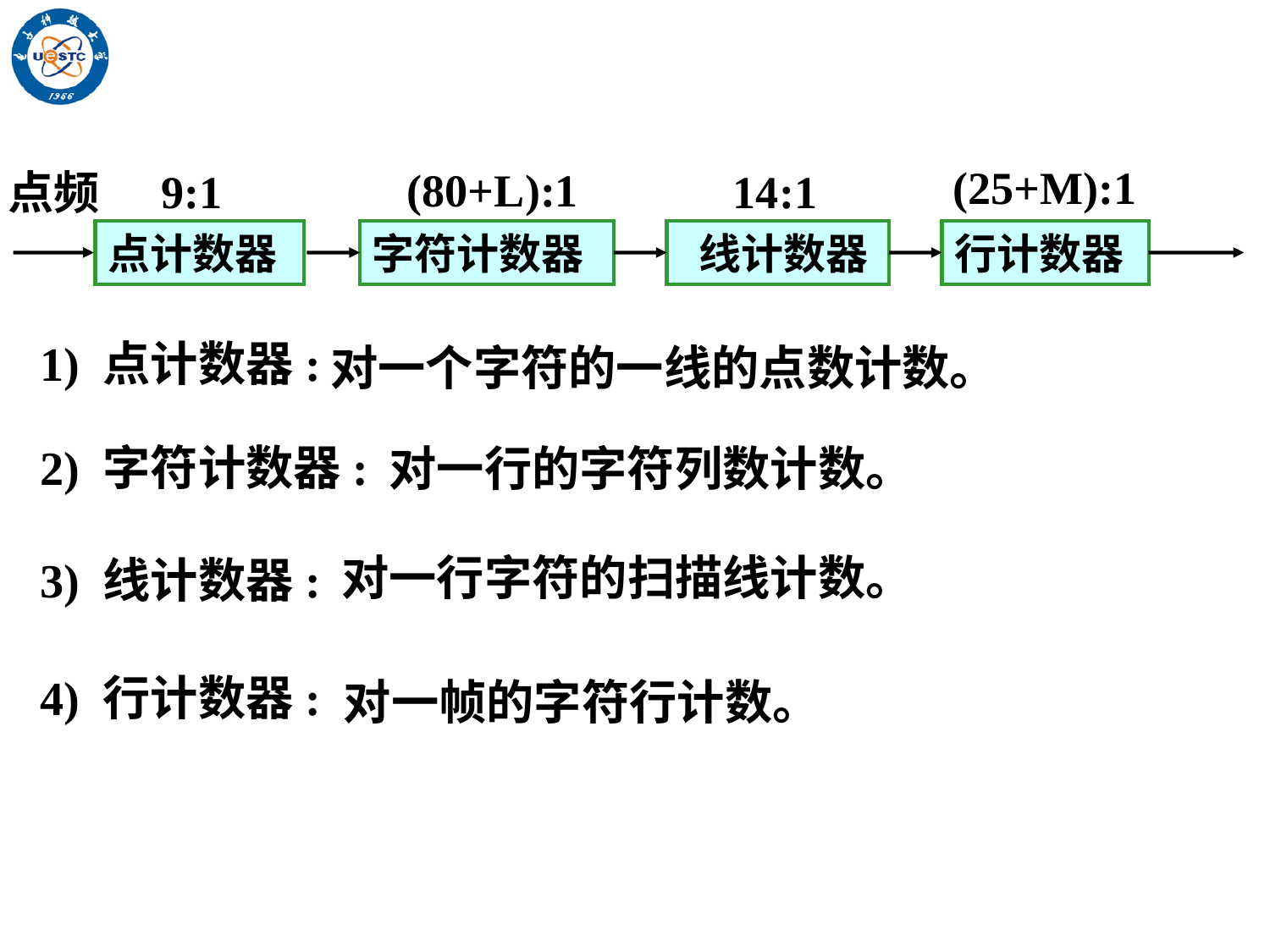

(25+M):1
(80+L):1
14:1
9:1
点频
点计数器
字符计数器
 线计数器
行计数器

1) 点计数器:
对一个字符的一线的点数计数。
2) 字符计数器:
对一行的字符列数计数。
对一行字符的扫描线计数。
3) 线计数器:
4) 行计数器:
对一帧的字符行计数。